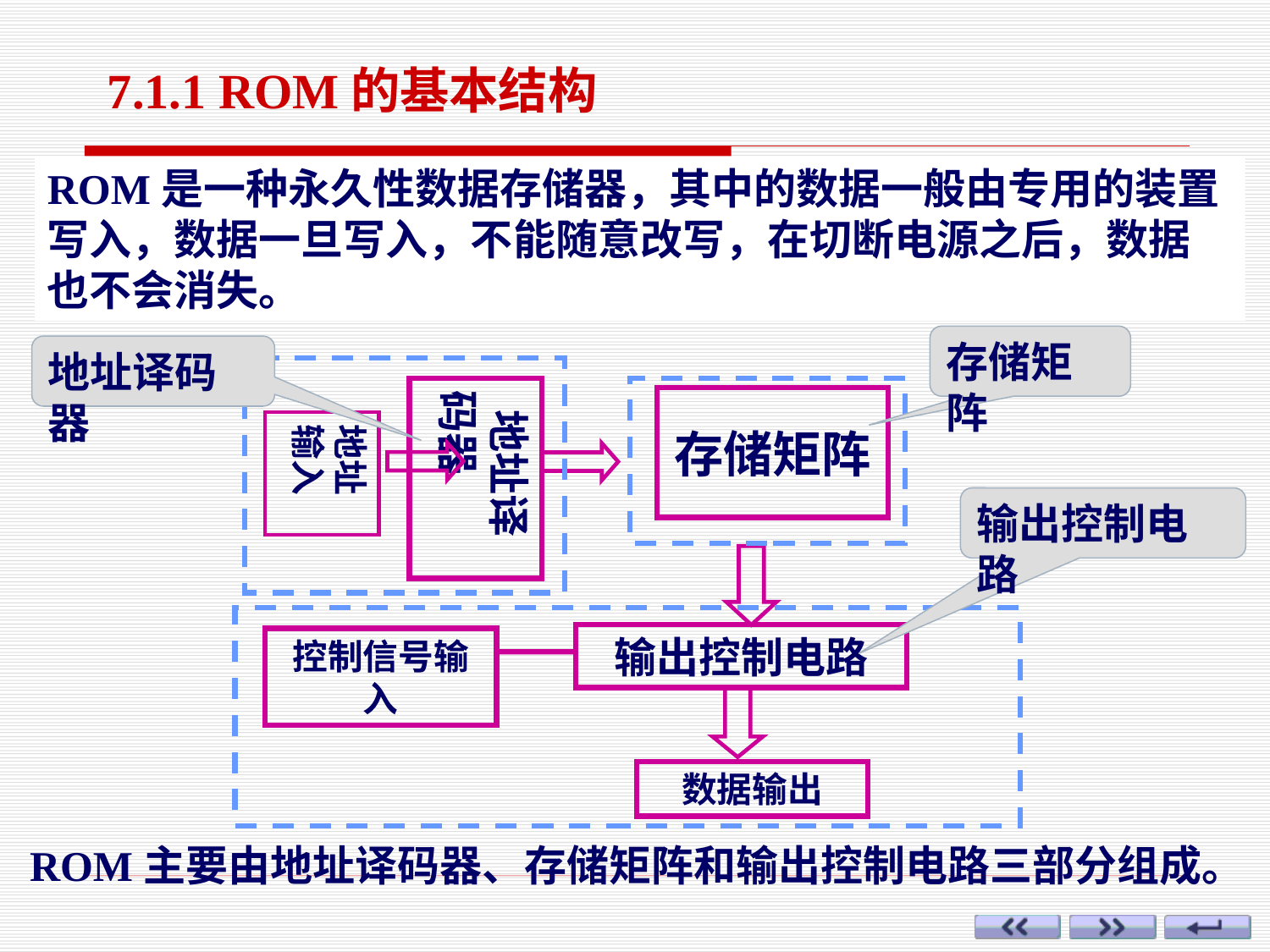

7.1.1 ROM的基本结构
ROM是一种永久性数据存储器，其中的数据一般由专用的装置写入，数据一旦写入，不能随意改写，在切断电源之后，数据也不会消失。
存储矩阵
地址译码器

 地址译码器
地址输入

存储矩阵

输出控制电路

输出控制电路
控制信号输入

数据输出

 ROM主要由地址译码器、存储矩阵和输出控制电路三部分组成。